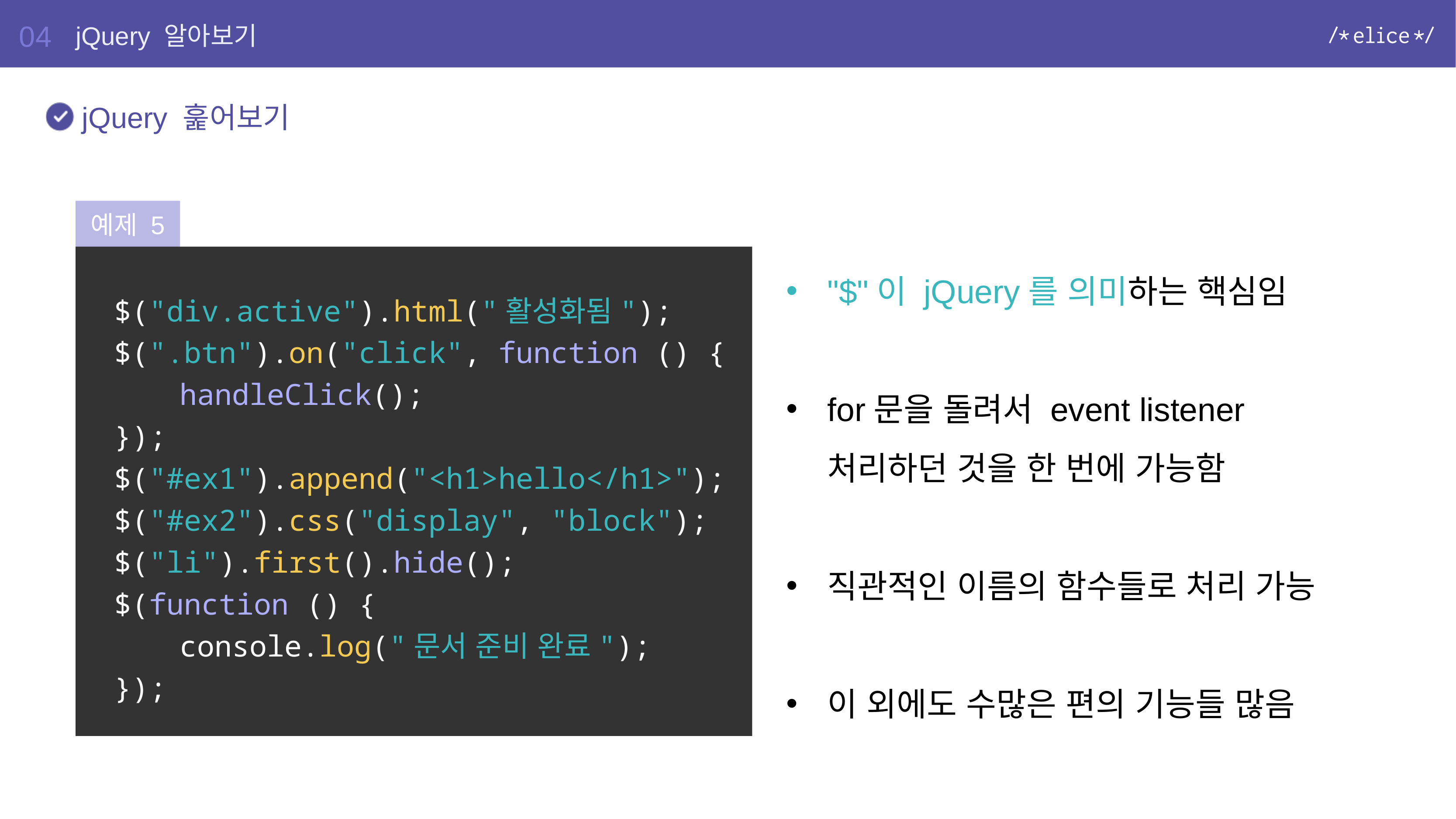

04
jQuery 알아보기
jQuery 훑어보기
예제 5
$("div.active").html("활성화됨");
$(".btn").on("click", function () {
	handleClick();
});
$("#ex1").append("<h1>hello</h1>");
$("#ex2").css("display", "block");
$("li").first().hide();
$(function () {
	console.log("문서 준비 완료");
});
"$"이 jQuery를 의미하는 핵심임

for문을 돌려서 event listener 처리하던 것을 한 번에 가능함

직관적인 이름의 함수들로 처리 가능

이 외에도 수많은 편의 기능들 많음